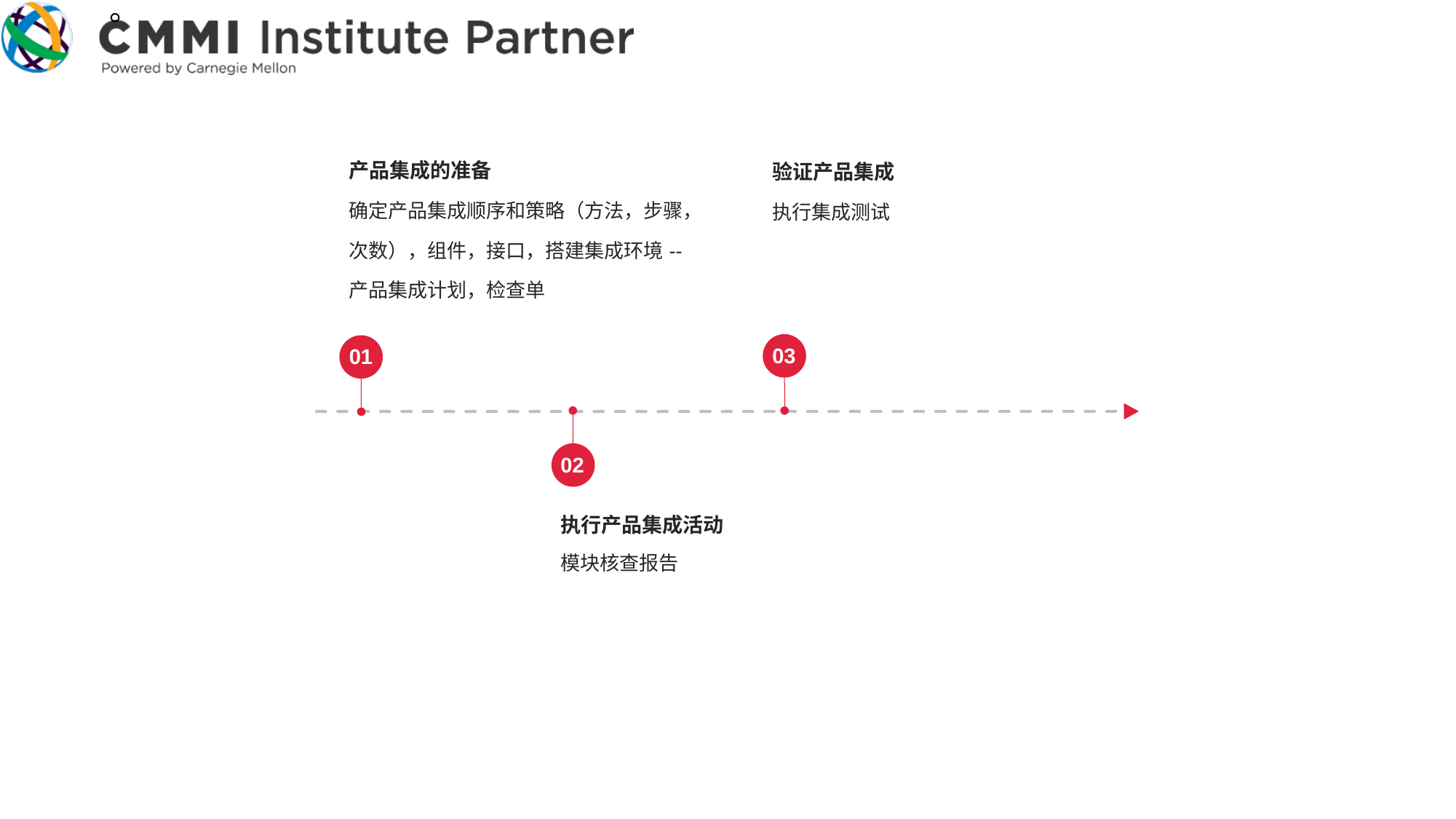

。
产品集成的准备
验证产品集成
确定产品集成顺序和策略（方法，步骤，次数），组件，接口，搭建集成环境--产品集成计划，检查单
执行集成测试

03
01

02
执行产品集成活动
模块核查报告